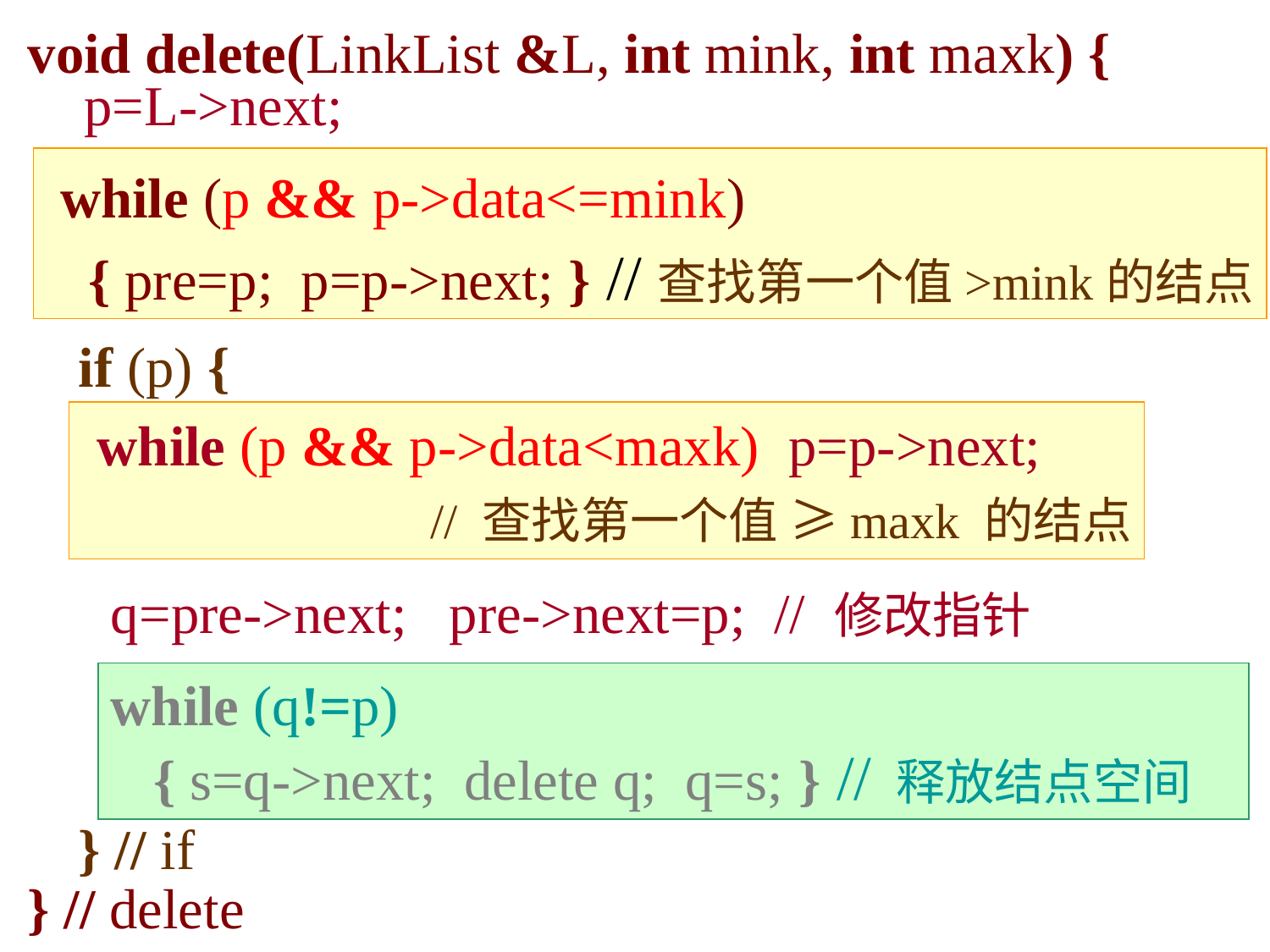

void delete(LinkList &L, int mink, int maxk) {

} // delete
p=L->next;
 while (p && p->data<=mink)
   { pre=p;  p=p->next; } //查找第一个值>mink的结点
if (p) {

} // if
 while (p && p->data<maxk)  p=p->next;
                      // 查找第一个值 ≥maxk 的结点
q=pre->next;   pre->next=p;  // 修改指针
while (q!=p)
   { s=q->next;  delete q;  q=s; } // 释放结点空间